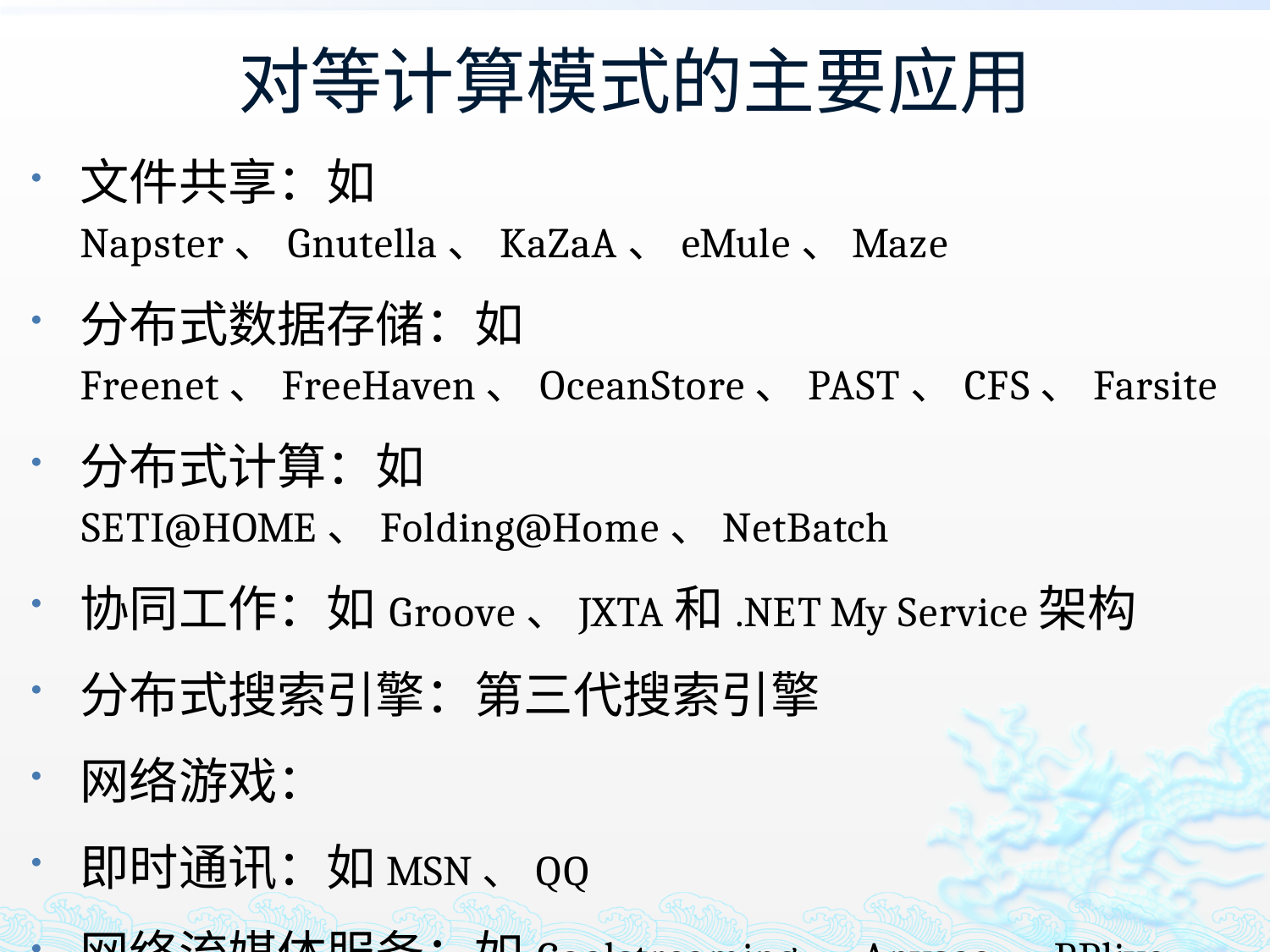

# 对等计算模式的主要应用
文件共享：如Napster、Gnutella、KaZaA、eMule、Maze
分布式数据存储：如Freenet、FreeHaven、OceanStore、PAST、CFS、Farsite
分布式计算：如SETI@HOME、Folding@Home、NetBatch
协同工作：如Groove、JXTA和.NET My Service架构
分布式搜索引擎：第三代搜索引擎
网络游戏：
即时通讯：如MSN、QQ
网络流媒体服务：如Coolstreaming、Anysee、PPlive、PPstream